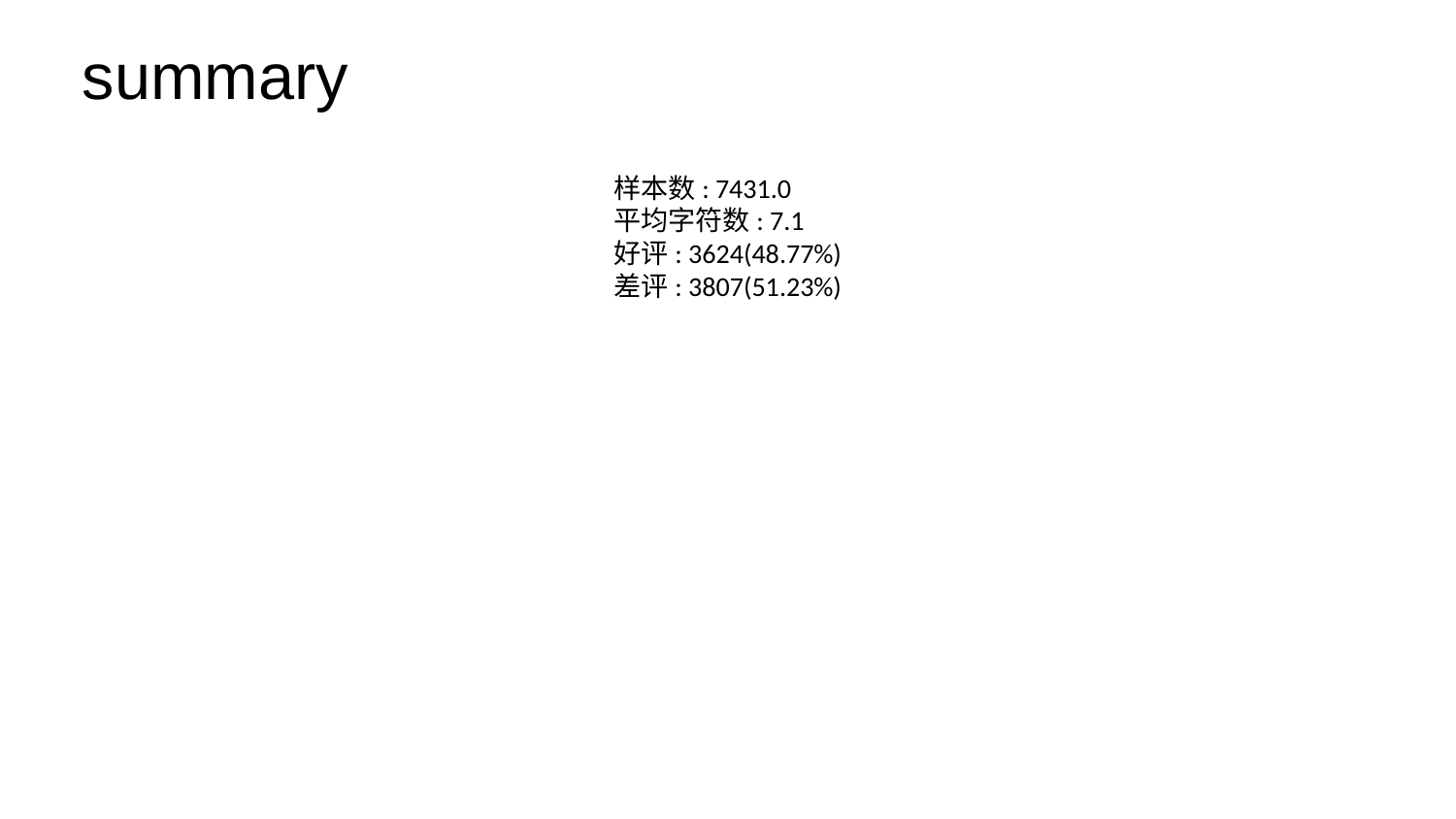

# summary
样本数: 7431.0
平均字符数: 7.1
好评: 3624(48.77%)
差评: 3807(51.23%)